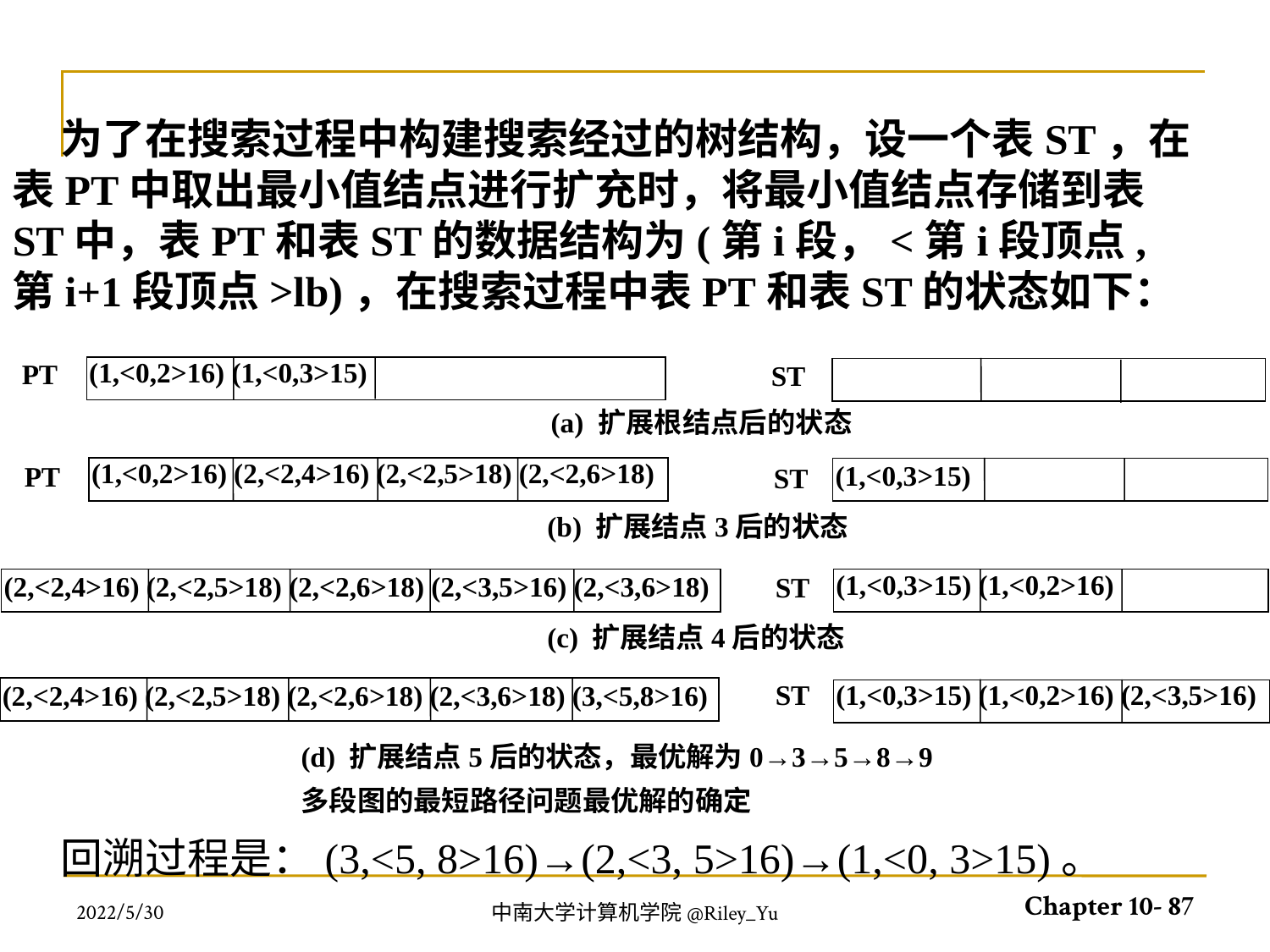

为了在搜索过程中构建搜索经过的树结构，设一个表ST，在表PT中取出最小值结点进行扩充时，将最小值结点存储到表ST中，表PT和表ST的数据结构为(第i段，<第i段顶点, 第i+1段顶点>lb)，在搜索过程中表PT和表ST的状态如下：
PT

(1,<0,2>16) (1,<0,3>15)

ST

(a) 扩展根结点后的状态

(1,<0,2>16) (2,<2,4>16) (2,<2,5>18) (2,<2,6>18)

(1,<0,3>15)

PT
ST
(b) 扩展结点3后的状态

(2,<2,4>16) (2,<2,5>18) (2,<2,6>18) (2,<3,5>16) (2,<3,6>18)

(1,<0,3>15) (1,<0,2>16)

ST
(c) 扩展结点4后的状态

ST

(2,<2,4>16) (2,<2,5>18) (2,<2,6>18) (2,<3,6>18) (3,<5,8>16)

(1,<0,3>15) (1,<0,2>16) (2,<3,5>16)
(d) 扩展结点5后的状态，最优解为0→3→5→8→9
多段图的最短路径问题最优解的确定
回溯过程是：(3,<5, 8>16)→(2,<3, 5>16)→(1,<0, 3>15)。
2022/5/30
Chapter 10- 87
中南大学计算机学院@Riley_Yu